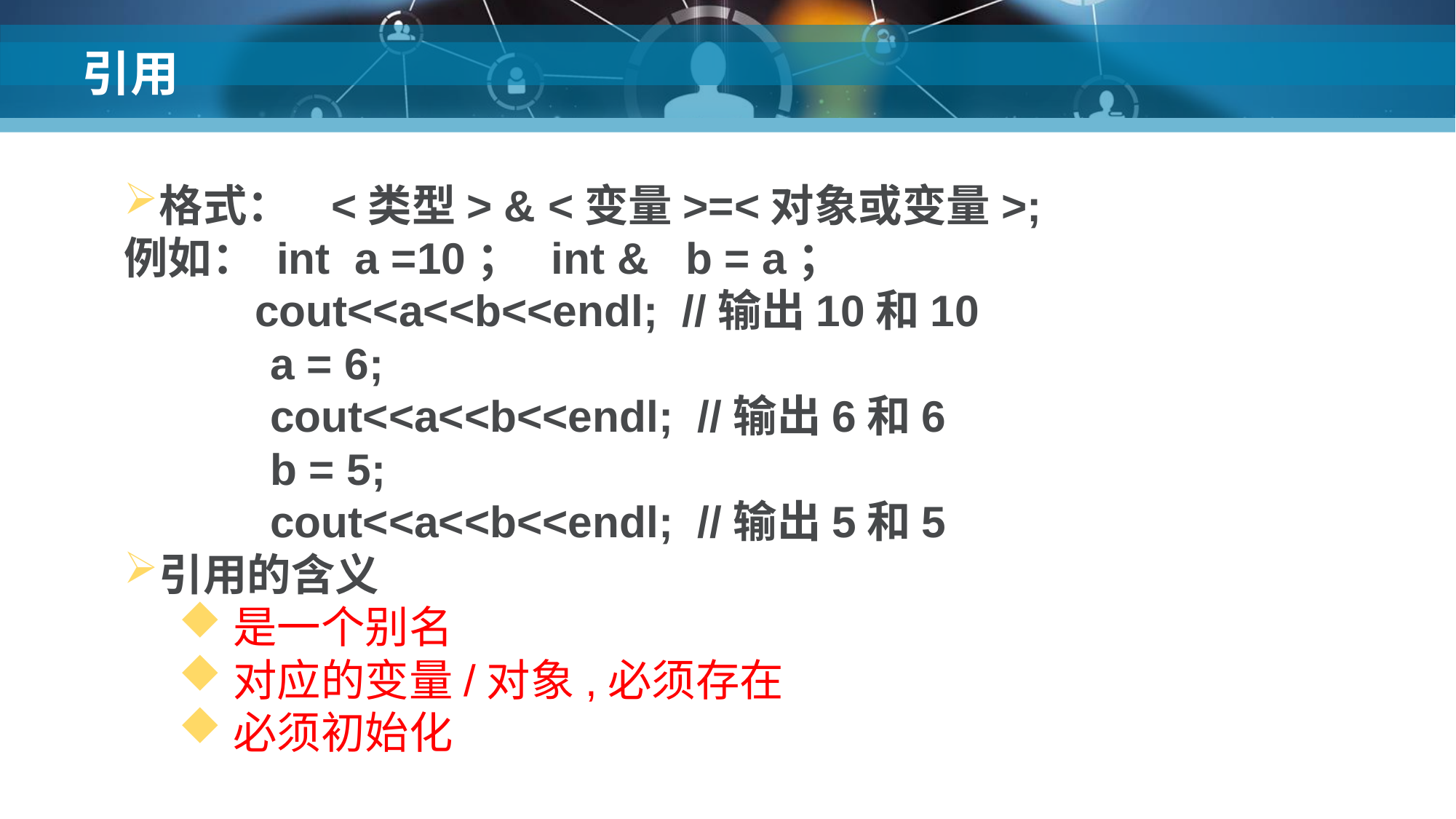

# 引用
格式：   <类型> & <变量>=<对象或变量>;
例如： int  a =10；  int &   b = a；
            cout<<a<<b<<endl;  //输出10和10
            a = 6;
            cout<<a<<b<<endl;  //输出6和6
            b = 5;
            cout<<a<<b<<endl;  //输出5和5
引用的含义
是一个别名
对应的变量/对象,必须存在
必须初始化